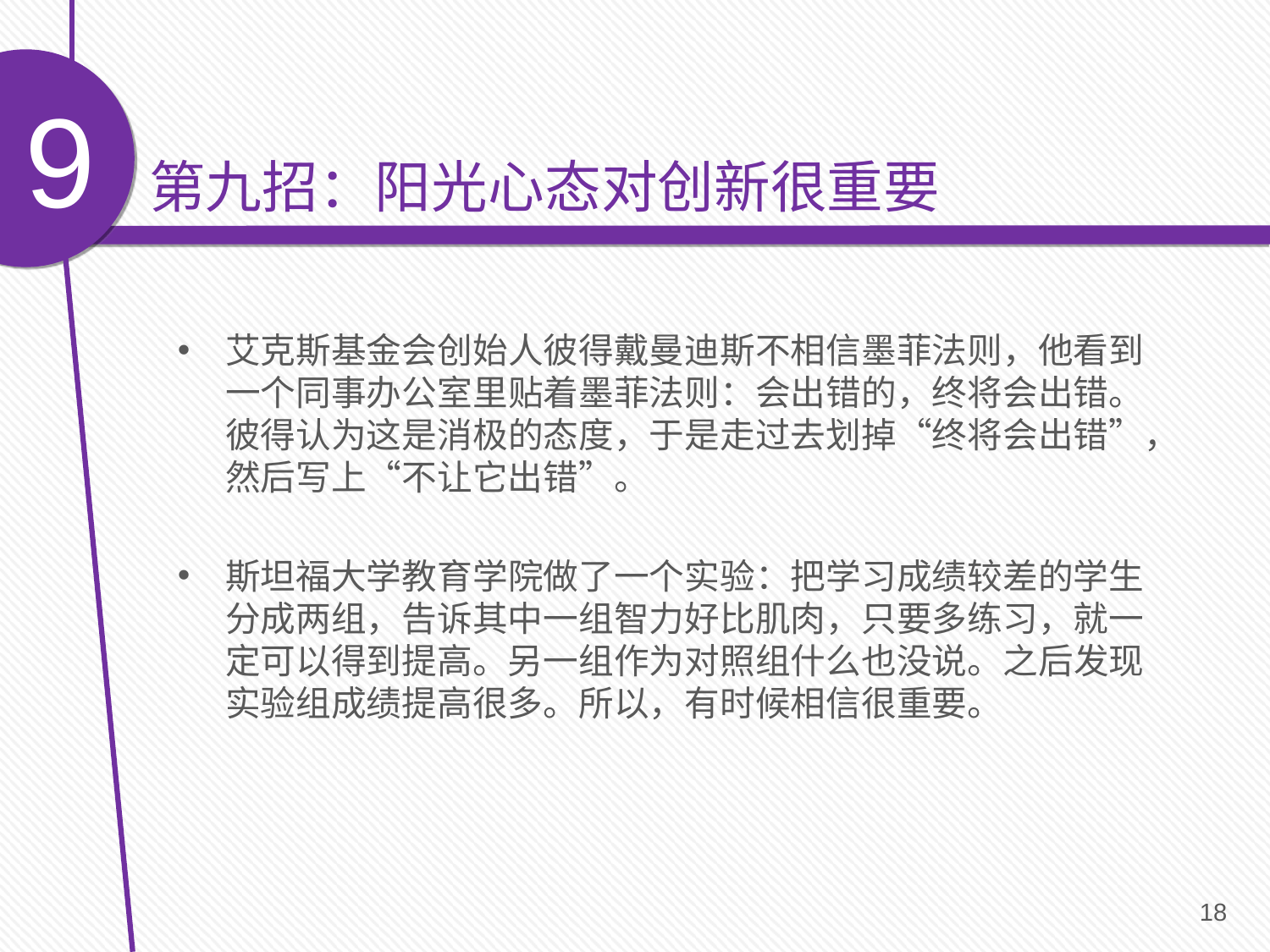

9  第九招：阳光心态对创新很重要

艾克斯基金会创始人彼得戴曼迪斯不相信墨菲法则，他看到一个同事办公室里贴着墨菲法则：会出错的，终将会出错。彼得认为这是消极的态度，于是走过去划掉“终将会出错”，然后写上“不让它出错”。

斯坦福大学教育学院做了一个实验：把学习成绩较差的学生分成两组，告诉其中一组智力好比肌肉，只要多练习，就一定可以得到提高。另一组作为对照组什么也没说。之后发现实验组成绩提高很多。所以，有时候相信很重要。
18